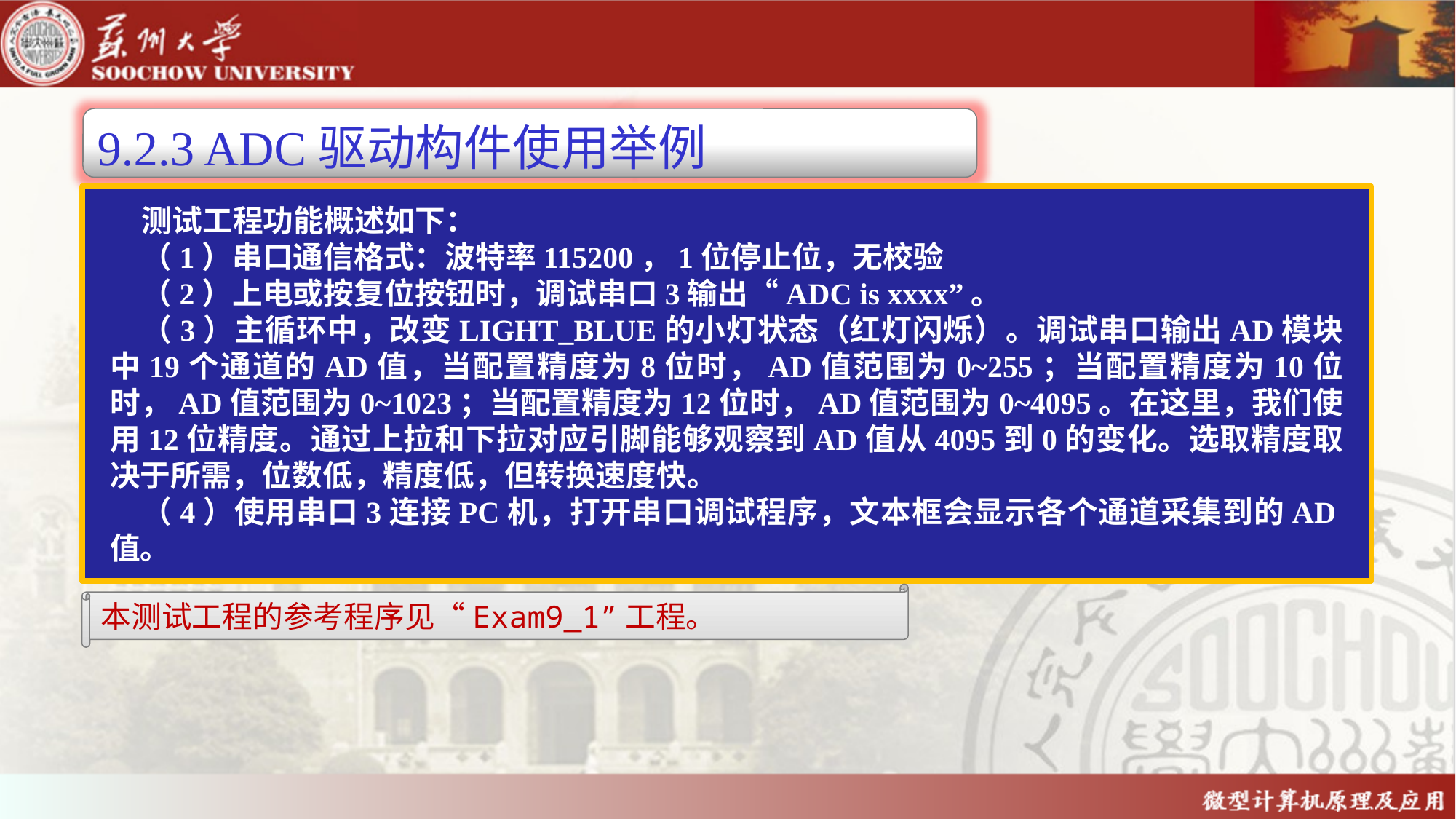

9.2.3 ADC驱动构件使用举例
测试工程功能概述如下：
（1）串口通信格式：波特率115200，1位停止位，无校验
（2）上电或按复位按钮时，调试串口3输出“ADC is xxxx”。
（3）主循环中，改变LIGHT_BLUE的小灯状态（红灯闪烁）。调试串口输出AD模块中19个通道的AD值，当配置精度为8位时，AD值范围为0~255；当配置精度为10位时，AD值范围为0~1023；当配置精度为12位时，AD值范围为0~4095。在这里，我们使用12位精度。通过上拉和下拉对应引脚能够观察到AD值从4095到0的变化。选取精度取决于所需，位数低，精度低，但转换速度快。
（4）使用串口3连接PC机，打开串口调试程序，文本框会显示各个通道采集到的AD值。
本测试工程的参考程序见“Exam9_1”工程。